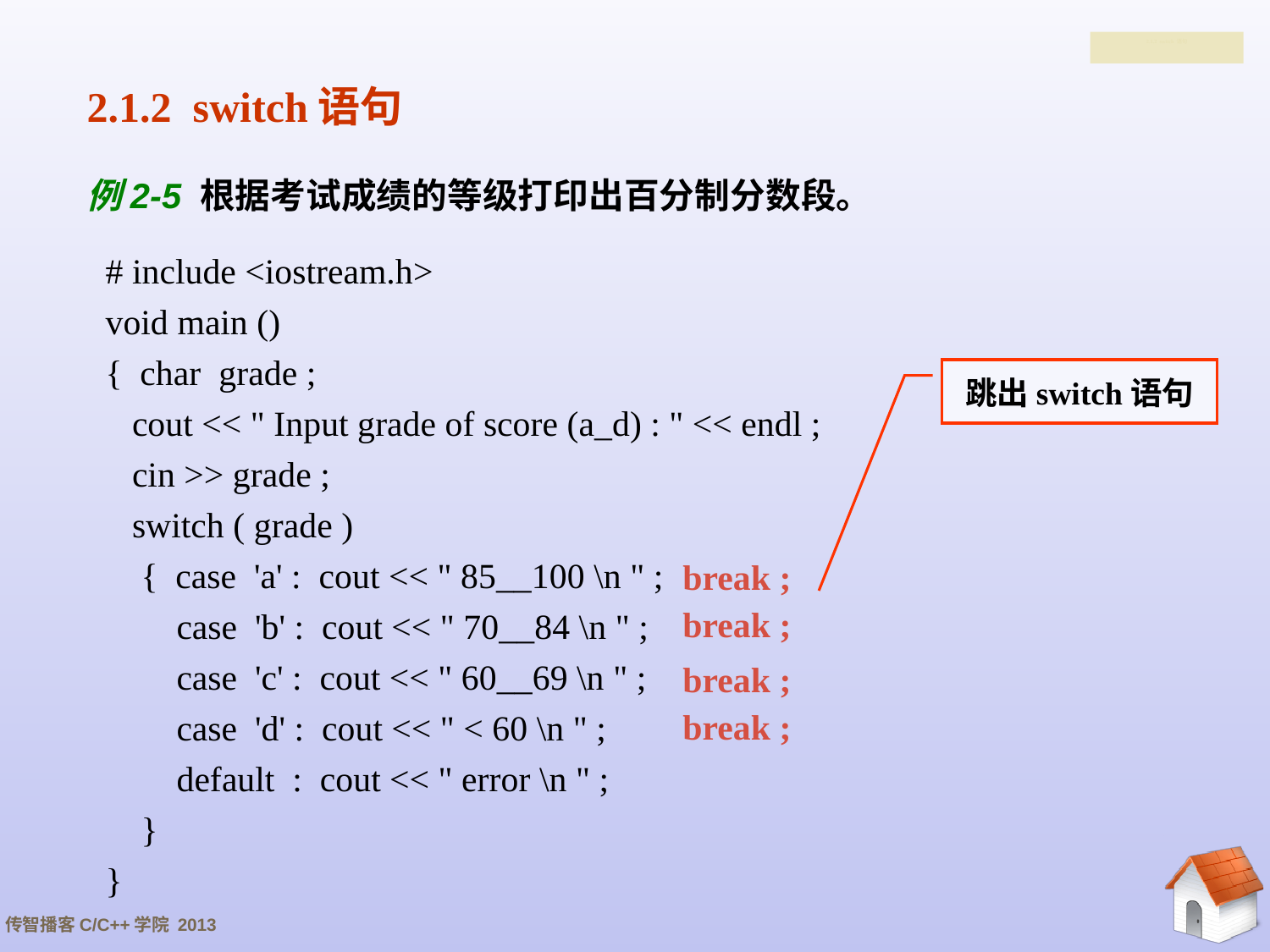

# 2.1.2  switch 语句
2.1.2  switch语句
例2-5 根据考试成绩的等级打印出百分制分数段。
# include <iostream.h>
void main ()
{  char  grade ;
   cout << " Input grade of score (a_d) : " << endl ;
   cin >> grade ;
   switch ( grade )
    {  case  'a' :  cout << " 85__100 \n " ;
        case  'b' :  cout << " 70__84 \n " ;
        case  'c' :  cout << " 60__69 \n " ;
        case  'd' :  cout << " < 60 \n " ;
        default  :  cout << " error \n " ;
    }
}
跳出switch语句
break ;
break ;
break ;
break ;